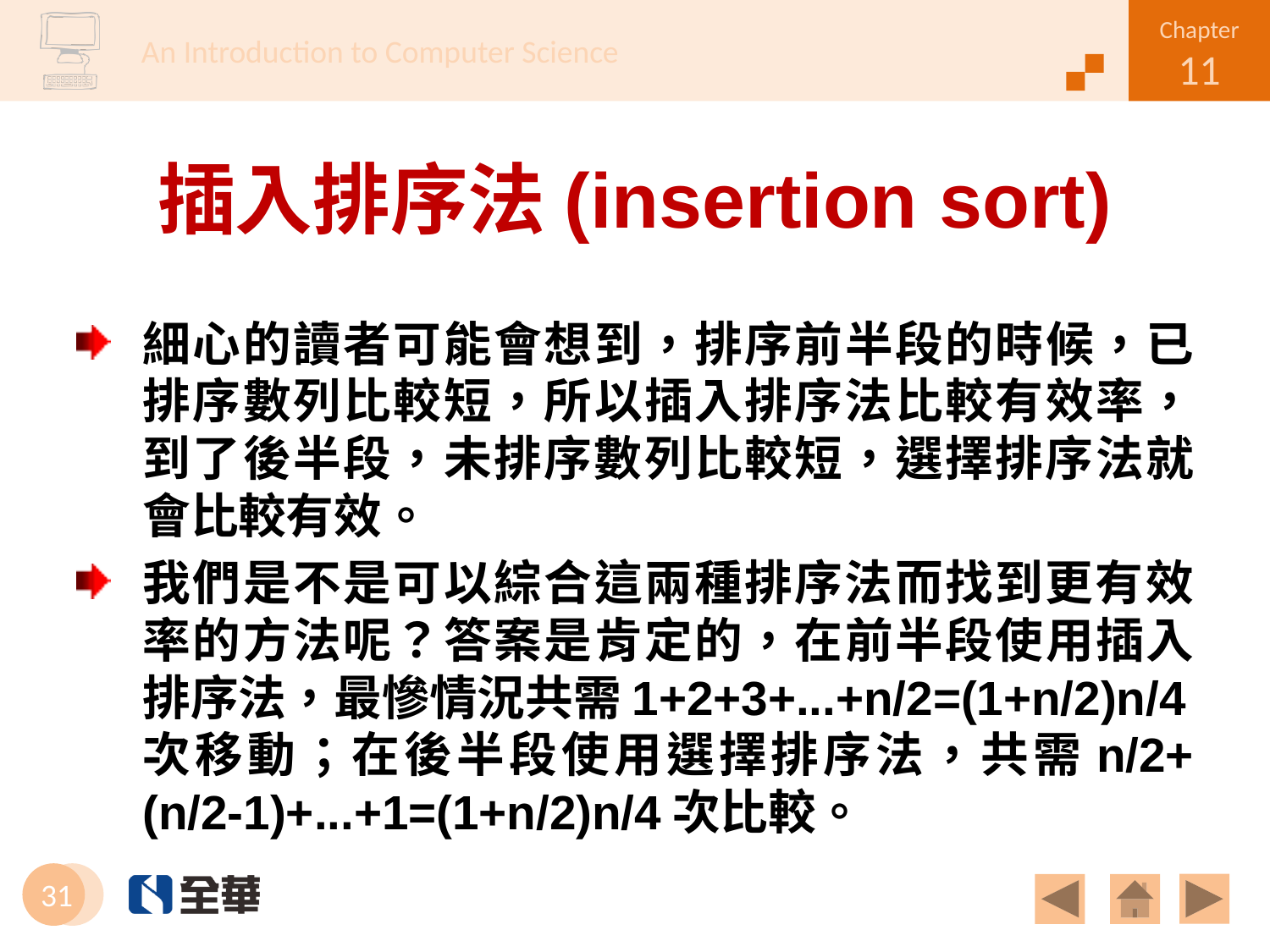

# 插入排序法(insertion sort)
細心的讀者可能會想到，排序前半段的時候，已排序數列比較短，所以插入排序法比較有效率，到了後半段，未排序數列比較短，選擇排序法就會比較有效。
我們是不是可以綜合這兩種排序法而找到更有效率的方法呢？答案是肯定的，在前半段使用插入排序法，最慘情況共需1+2+3+...+n/2=(1+n/2)n/4次移動；在後半段使用選擇排序法，共需n/2+(n/2-1)+...+1=(1+n/2)n/4次比較。